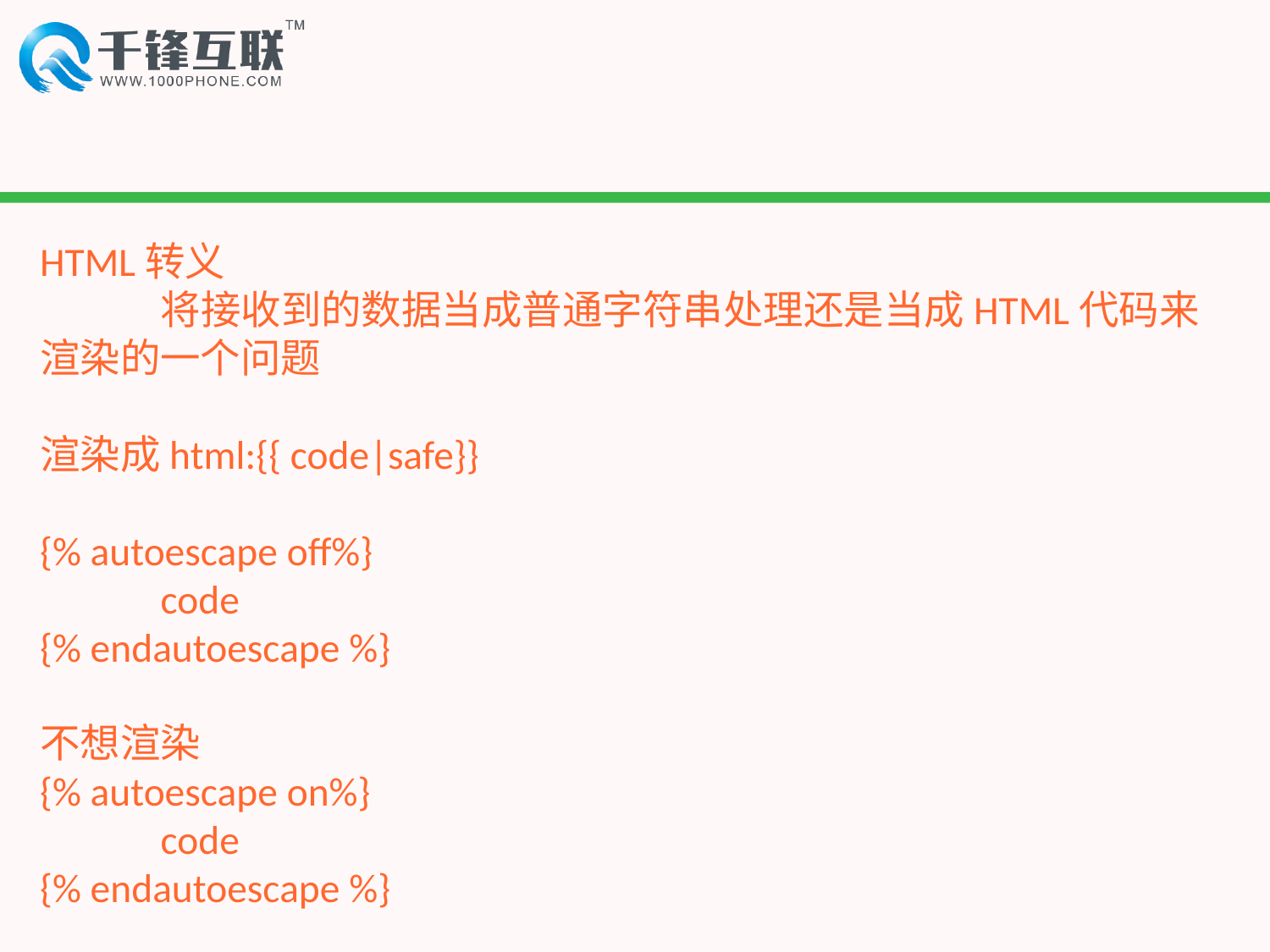

#
HTML转义
	将接收到的数据当成普通字符串处理还是当成HTML代码来渲染的一个问题

渲染成html:{{ code|safe}}

{% autoescape off%}
	code
{% endautoescape %}

不想渲染
{% autoescape on%}
	code
{% endautoescape %}